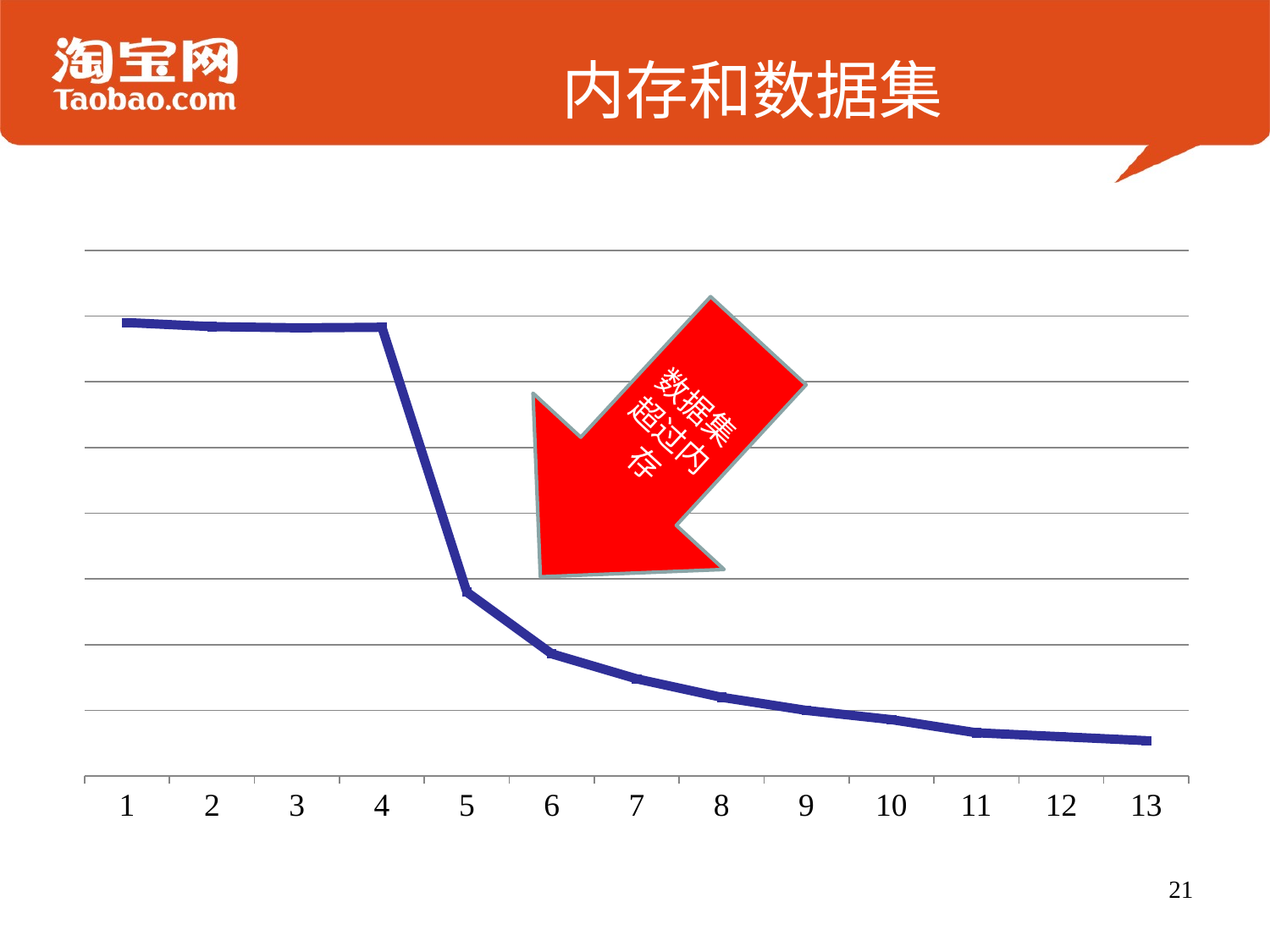

# 内存和数据集

### Chart

| Category | TPS |
|---|---|
| 1 | 3450.0 |
| 2 | 3419.0 |
| 3 | 3410.0 |
| 4 | 3414.0 |
| 5 | 1400.0 |
| 6 | 930.0 |
| 7 | 740.0 |
| 8 | 600.0 |
| 9 | 500.0 |
| 10 | 430.0 |
| 11 | 330.0 |
| 12 | 300.0 |
| 13 | 270.0 |
数据集超过内存
21